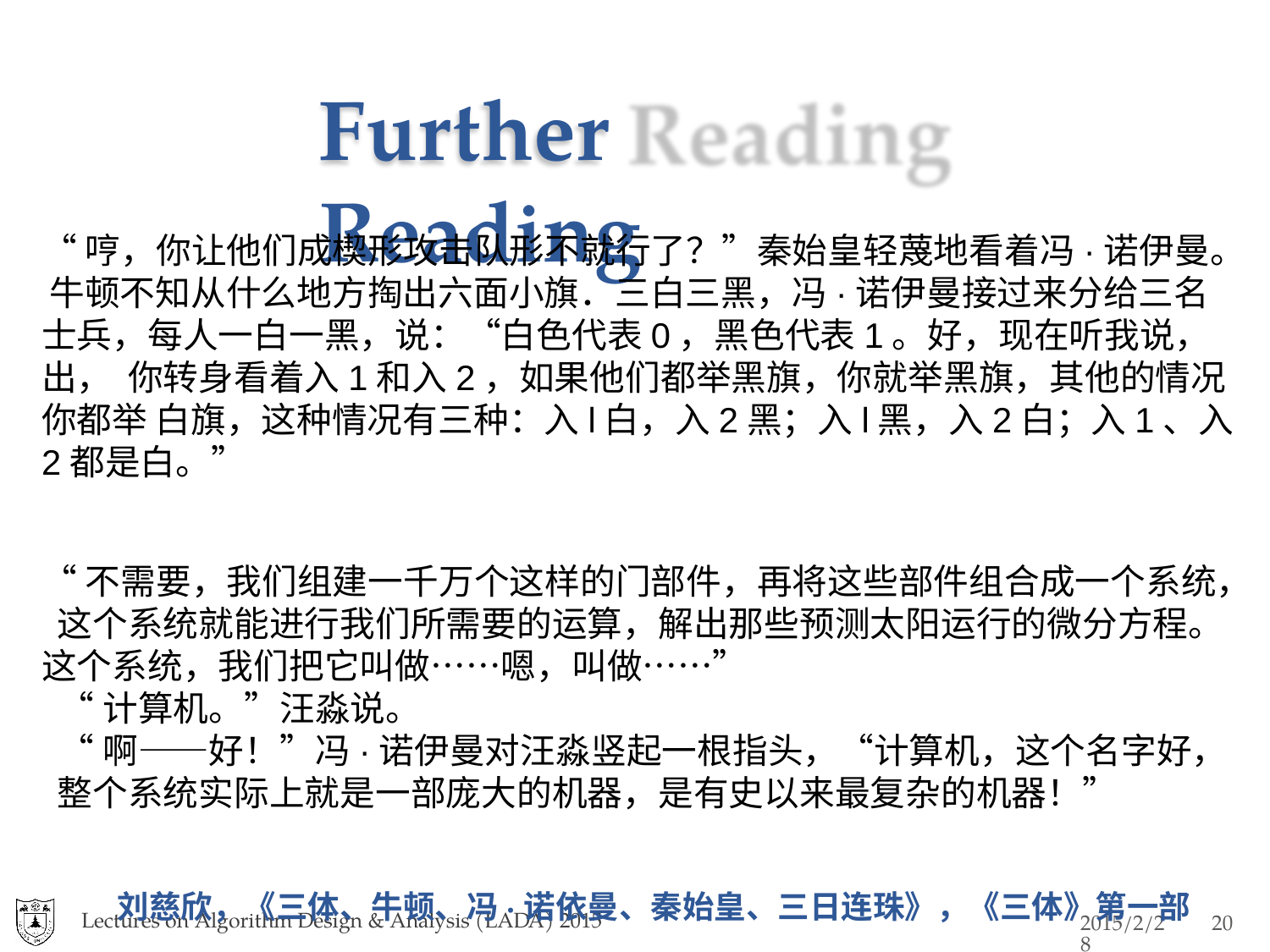

# Further Reading
“哼，你让他们成楔形攻击队形不就行了？”秦始皇轻蔑地看着冯·诺伊曼。 牛顿不知从什么地方掏出六面小旗．三白三黑，冯·诺伊曼接过来分给三名 士兵，每人一白一黑，说：“白色代表0，黑色代表1。好，现在听我说，出，  你转身看着入1和入2，如果他们都举黑旗，你就举黑旗，其他的情况你都举 白旗，这种情况有三种：入l白，入2黑；入l黑，入2白；入1、入2都是白。”

“不需要，我们组建一千万个这样的门部件，再将这些部件组合成一个系统，  这个系统就能进行我们所需要的运算，解出那些预测太阳运行的微分方程。 这个系统，我们把它叫做……嗯，叫做……”
“计算机。”汪淼说。
“啊——好！”冯·诺伊曼对汪淼竖起一根指头，“计算机，这个名字好，  整个系统实际上就是一部庞大的机器，是有史以来最复杂的机器！”

刘慈欣，《三体、牛顿、冯·诺依曼、秦始皇、三日连珠》，《三体》第一部
Lectures on Algorithm Design & Analysis (LADA) 2015
2015/2/28
20